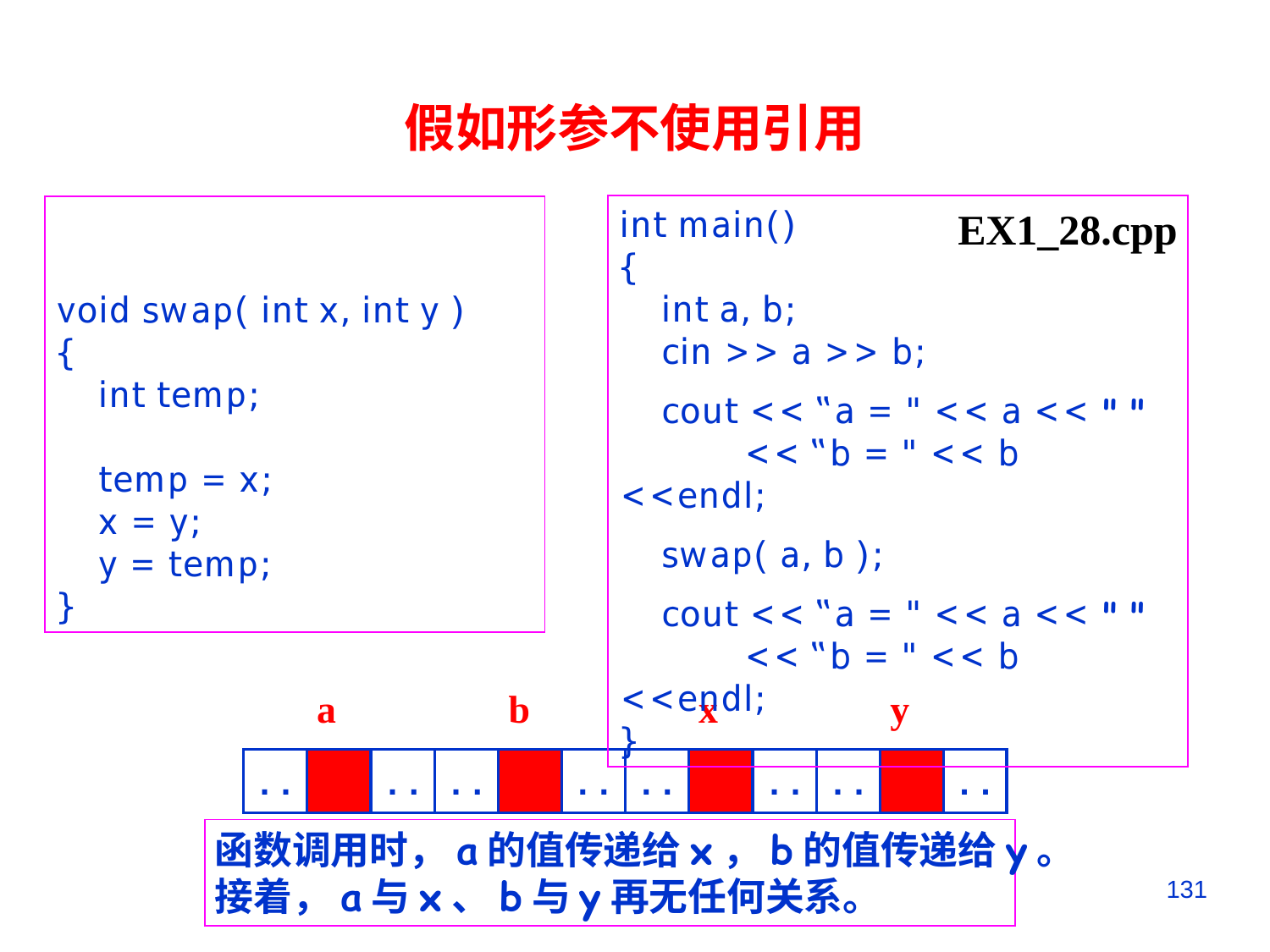

假如形参不使用引用
int main()
{
    int a, b;
    cin >> a >> b;

    cout << “a = " << a << " "
            << “b = " << b <<endl;

    swap( a, b );

    cout << “a = " << a << " "
            << “b = " << b <<endl;
}

void swap( int x, int y )
{
    int temp;

    temp = x;
    x = y;
    y = temp;
}
EX1_28.cpp
a
b
x
y
..

..
..

..
..

..
..

..
函数调用时，a的值传递给x，b的值传递给y。
接着，a与x、b与y再无任何关系。
131